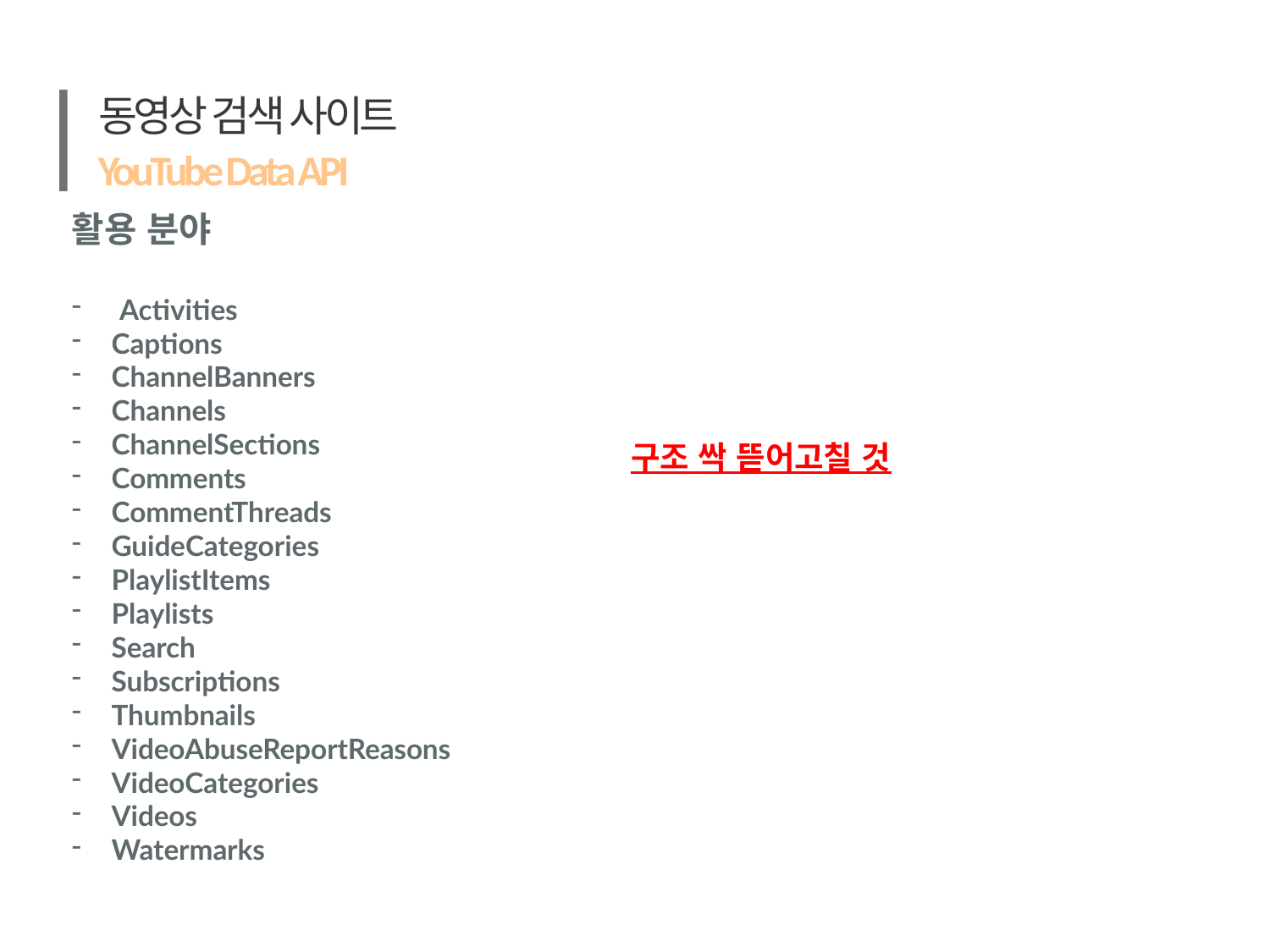

동영상 검색 사이트

YouTube Data API
활용 분야

Activities
Captions
ChannelBanners
Channels
ChannelSections
Comments
CommentThreads
GuideCategories
PlaylistItems
Playlists
Search
Subscriptions
Thumbnails
VideoAbuseReportReasons
VideoCategories
Videos
Watermarks
구조 싹 뜯어고칠 것